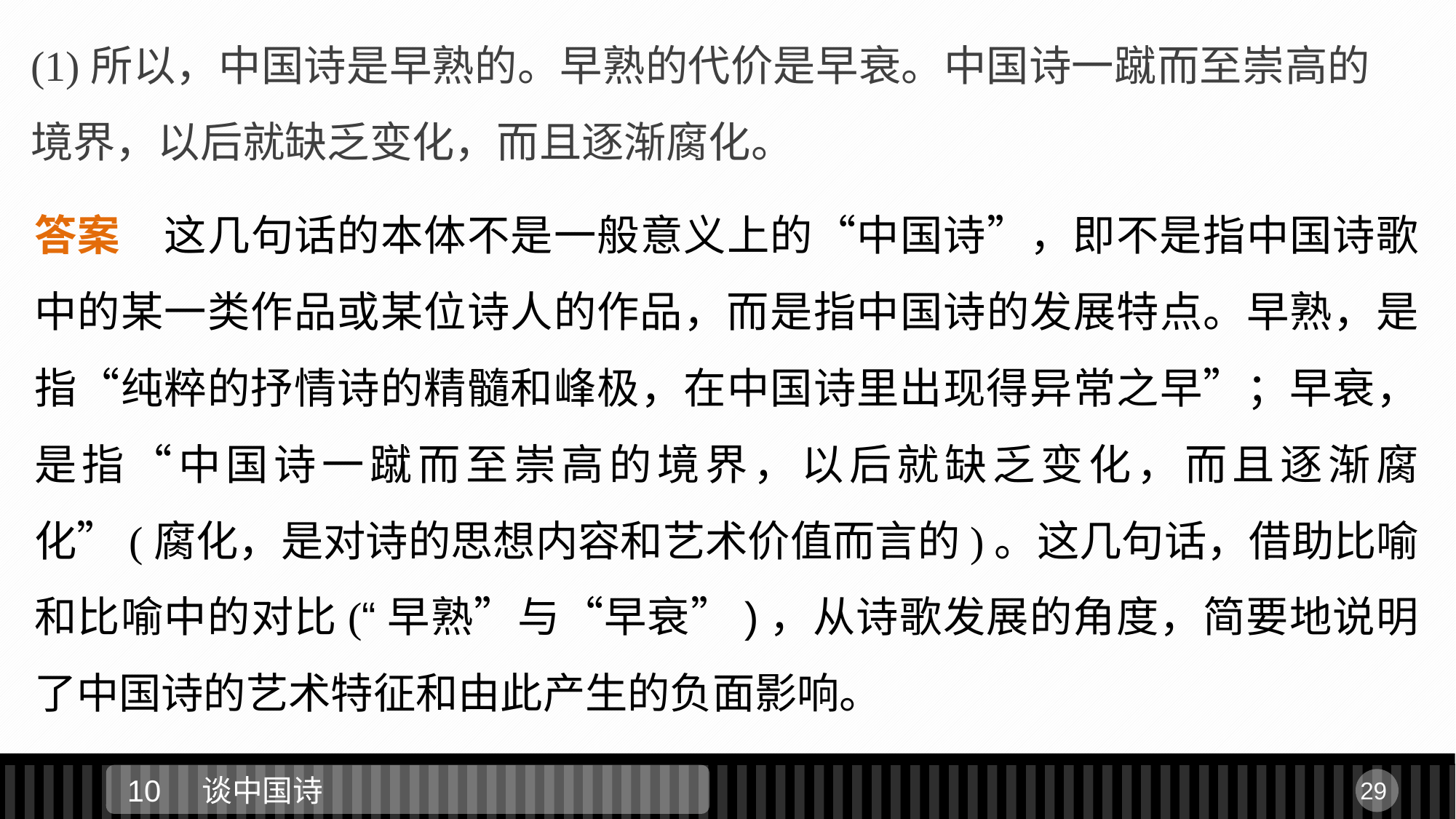

(1)所以，中国诗是早熟的。早熟的代价是早衰。中国诗一蹴而至崇高的境界，以后就缺乏变化，而且逐渐腐化。
答案　这几句话的本体不是一般意义上的“中国诗”，即不是指中国诗歌中的某一类作品或某位诗人的作品，而是指中国诗的发展特点。早熟，是指“纯粹的抒情诗的精髓和峰极，在中国诗里出现得异常之早”；早衰，是指“中国诗一蹴而至崇高的境界，以后就缺乏变化，而且逐渐腐化”(腐化，是对诗的思想内容和艺术价值而言的)。这几句话，借助比喻和比喻中的对比(“早熟”与“早衰”)，从诗歌发展的角度，简要地说明了中国诗的艺术特征和由此产生的负面影响。